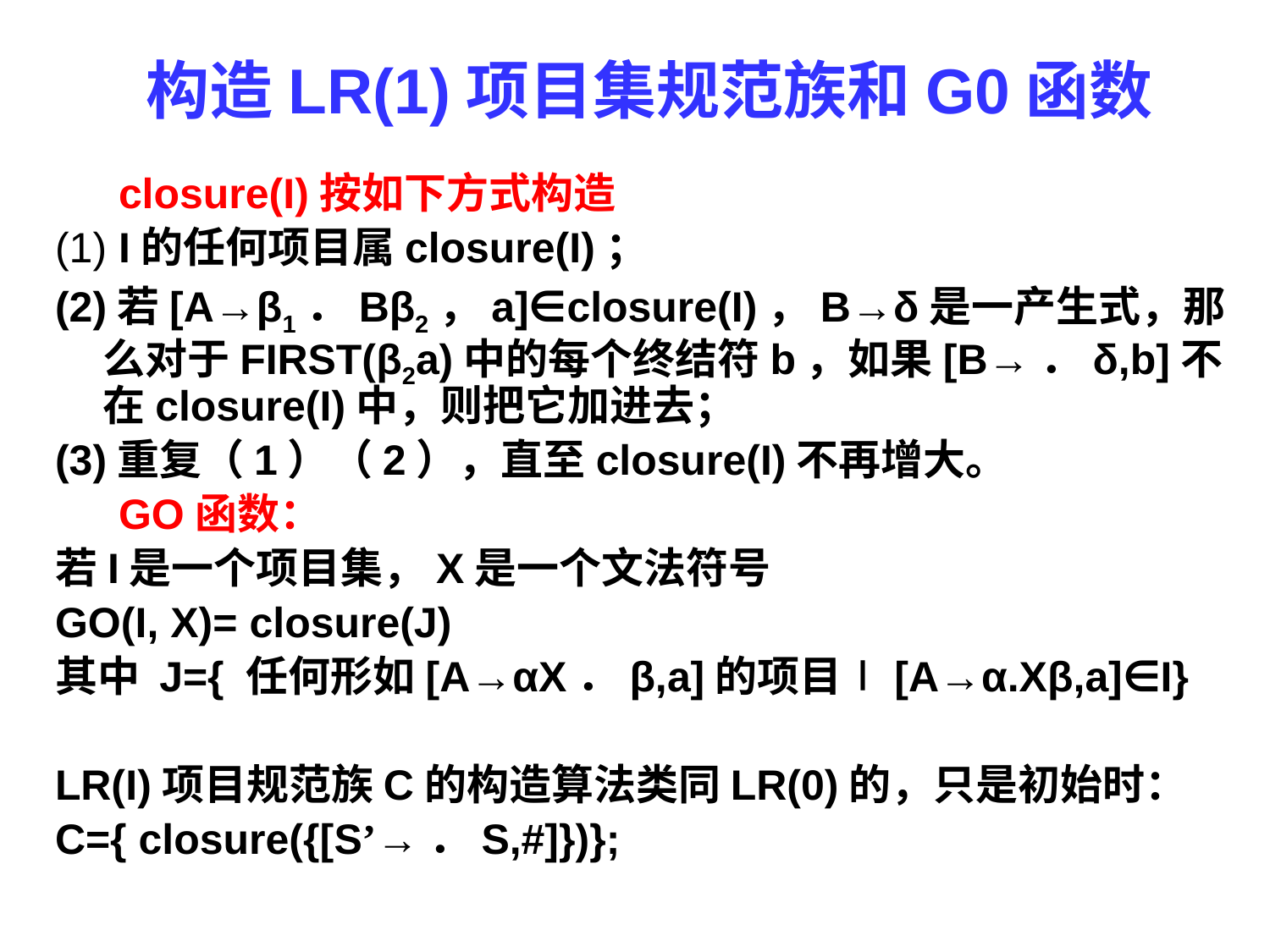

# 构造LR(1)项目集规范族和G0函数
closure(I)按如下方式构造
(1) I的任何项目属closure(I)；
(2)若[A→β1．Bβ2，a]∈closure(I)，B→δ是一产生式，那么对于FIRST(β2a)中的每个终结符b，如果[B→．δ,b]不在closure(I)中，则把它加进去；
(3)重复（1）（2），直至closure(I)不再增大。
GO函数：
若I是一个项目集，X是一个文法符号
GO(I, X)= closure(J)
其中 J={ 任何形如[A→αX．β,a]的项目∣[A→α.Xβ,a]∈I}

LR(I)项目规范族C的构造算法类同LR(0)的，只是初始时：
C={ closure({[S’→．S,#]})};

95